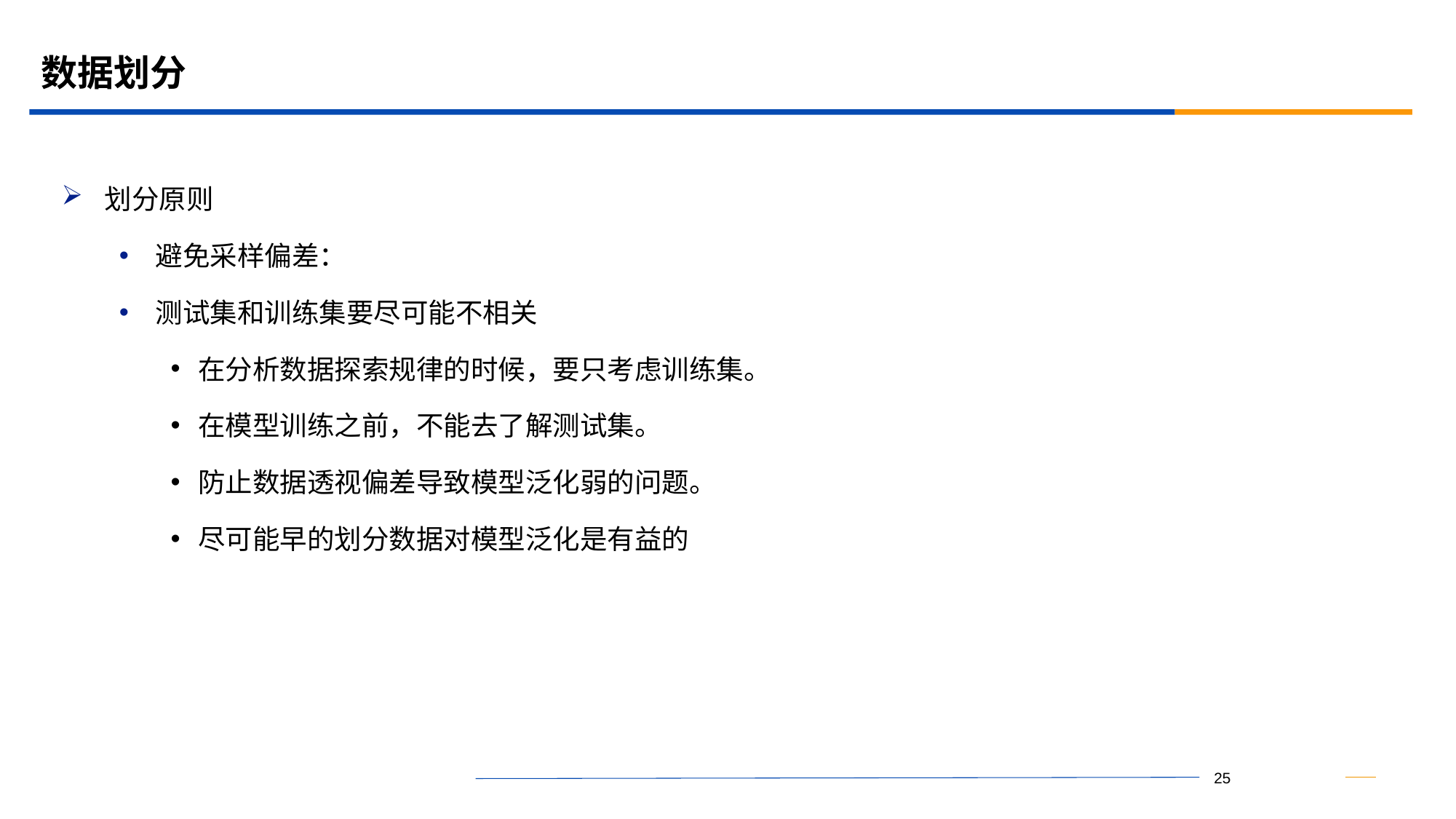

# 数据划分
划分原则
避免采样偏差：
测试集和训练集要尽可能不相关
在分析数据探索规律的时候，要只考虑训练集。
在模型训练之前，不能去了解测试集。
防止数据透视偏差导致模型泛化弱的问题。
尽可能早的划分数据对模型泛化是有益的